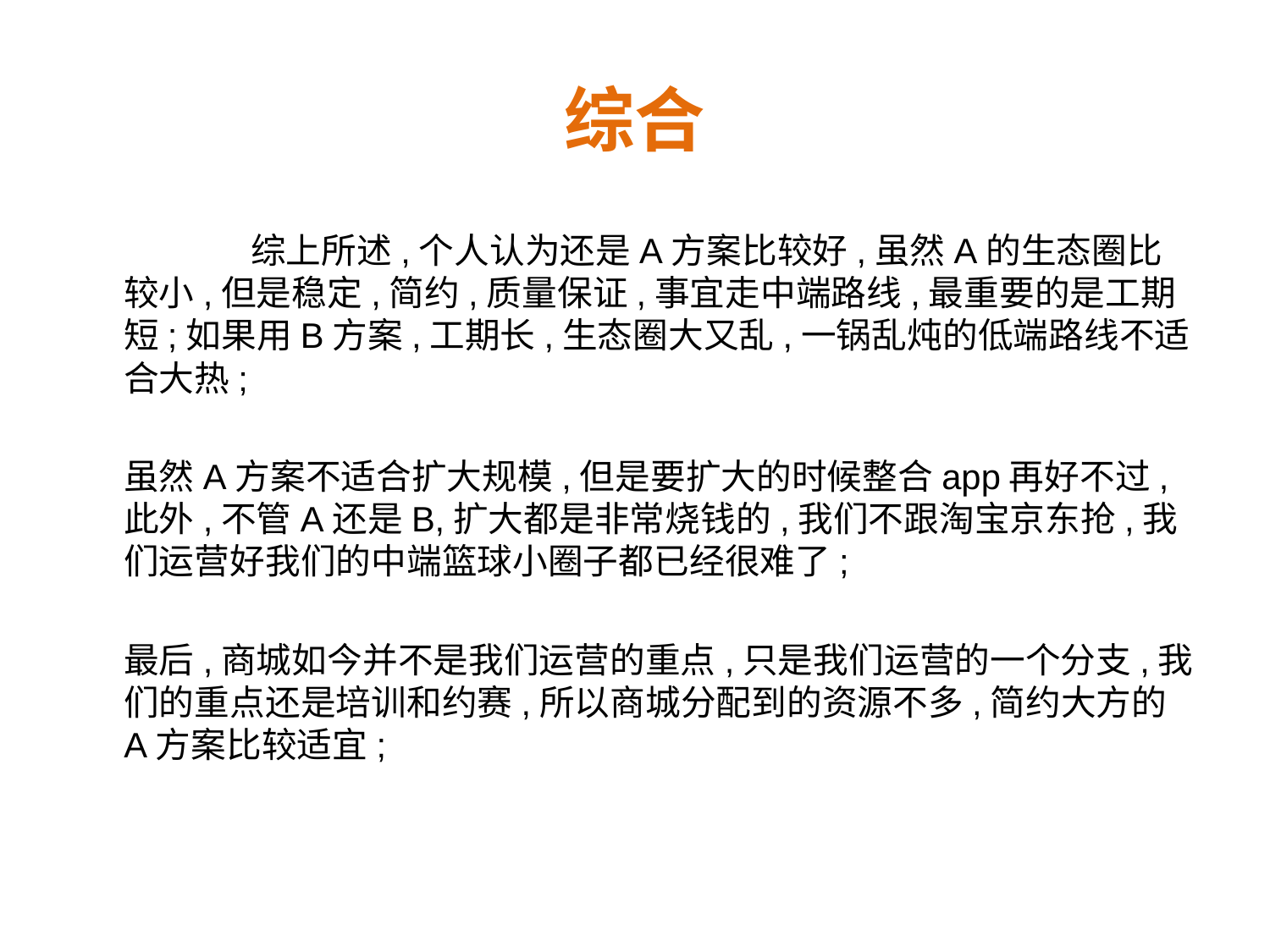

# 综合
		综上所述,个人认为还是A方案比较好,虽然A的生态圈比较小,但是稳定,简约,质量保证,事宜走中端路线,最重要的是工期短;如果用B方案,工期长,生态圈大又乱,一锅乱炖的低端路线不适合大热;

	虽然A方案不适合扩大规模,但是要扩大的时候整合app再好不过,此外,不管A还是B,扩大都是非常烧钱的,我们不跟淘宝京东抢,我们运营好我们的中端篮球小圈子都已经很难了;

	最后,商城如今并不是我们运营的重点,只是我们运营的一个分支,我们的重点还是培训和约赛,所以商城分配到的资源不多,简约大方的A方案比较适宜;